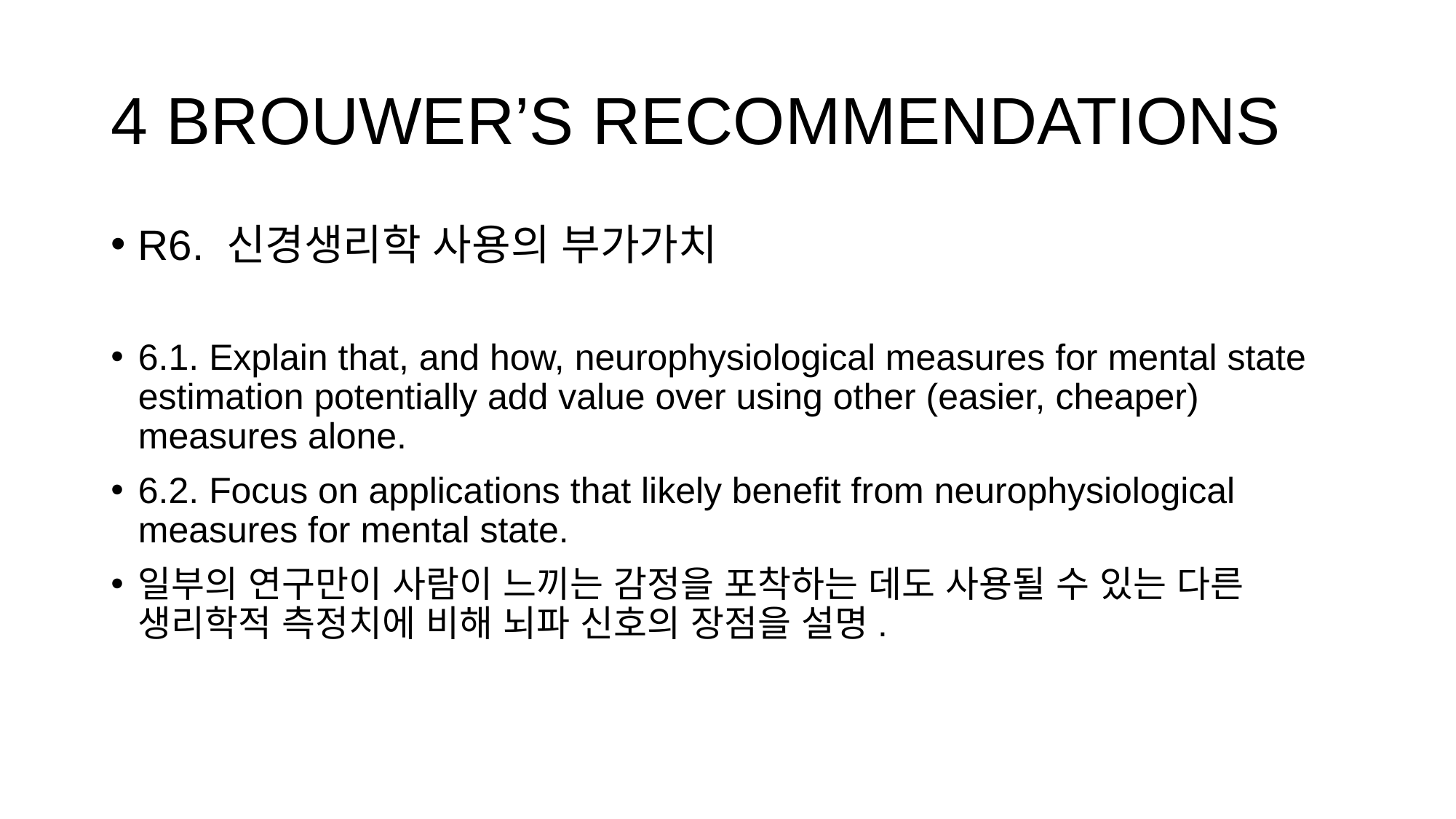

# 4 BROUWER’S RECOMMENDATIONS
R6. 신경생리학 사용의 부가가치

6.1. Explain that, and how, neurophysiological measures for mental state estimation potentially add value over using other (easier, cheaper) measures alone.
6.2. Focus on applications that likely benefit from neurophysiological measures for mental state.
일부의 연구만이 사람이 느끼는 감정을 포착하는 데도 사용될 수 있는 다른 생리학적 측정치에 비해 뇌파 신호의 장점을 설명.